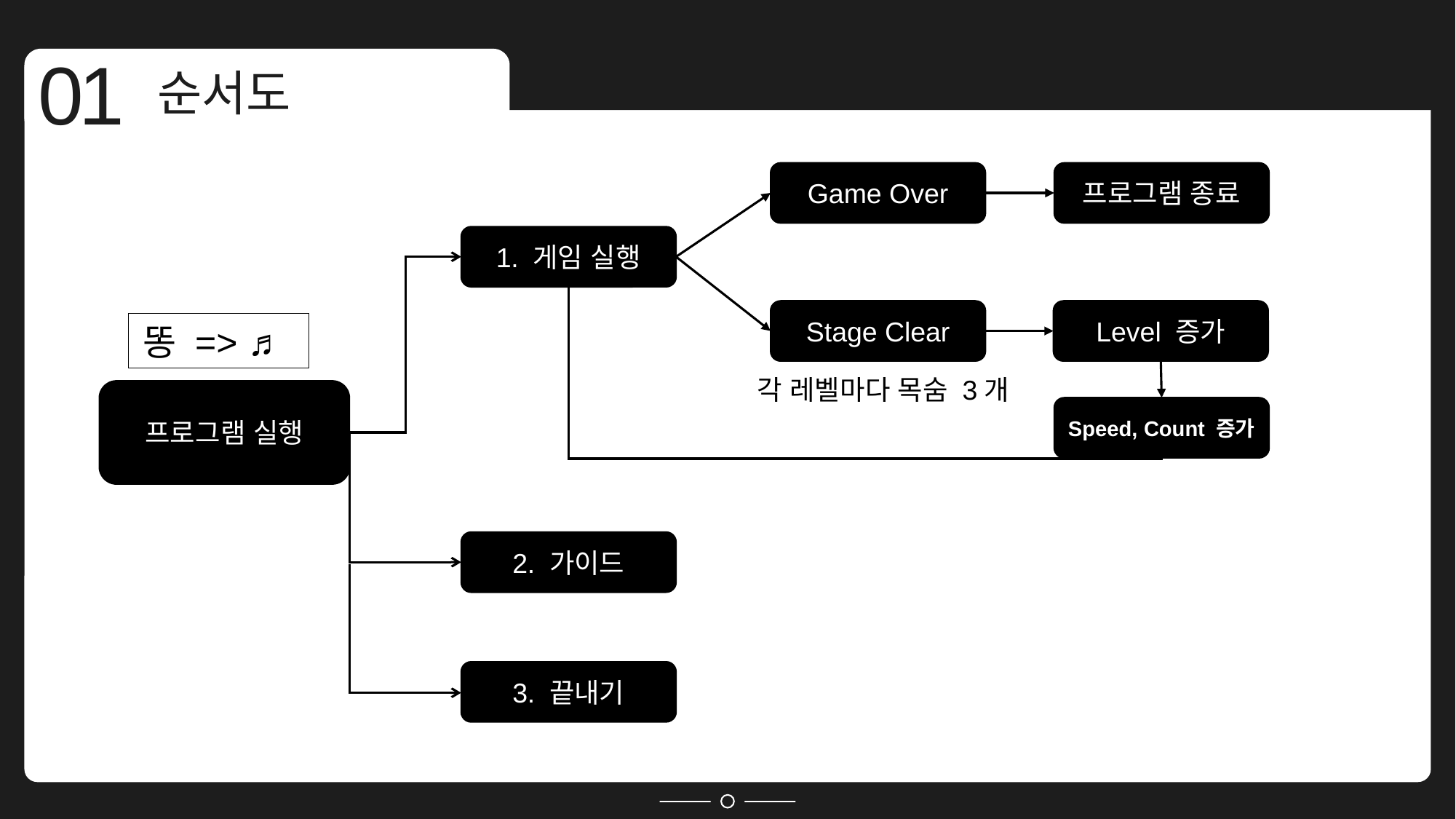

01
순서도
Game Over
프로그램 종료
1. 게임 실행
Stage Clear
Level 증가
똥 => ♬
각 레벨마다 목숨 3개
프로그램 실행
Speed, Count 증가
2. 가이드
3. 끝내기